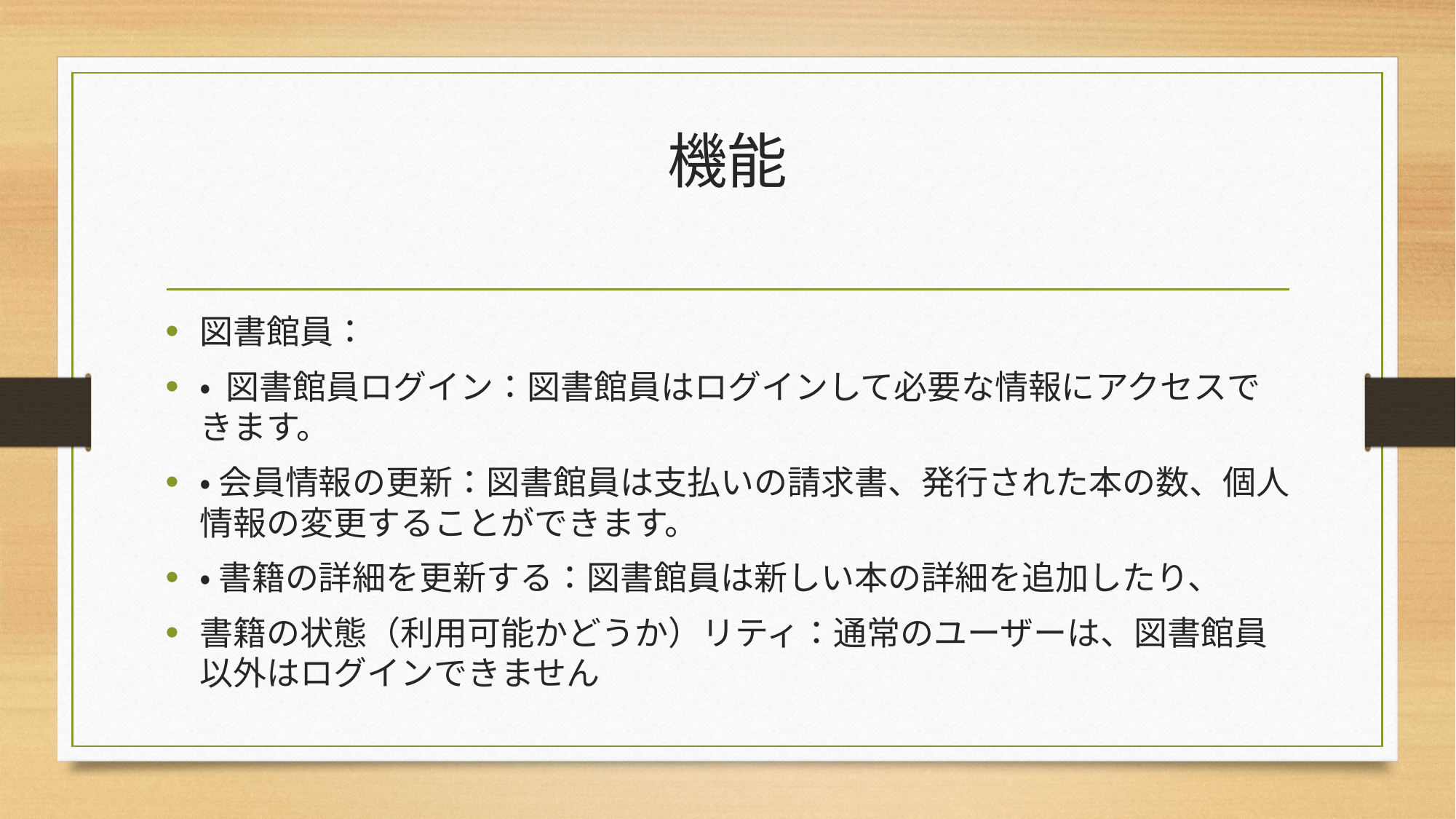

# 機能
図書館員：
• 図書館員ログイン：図書館員はログインして必要な情報にアクセスできます。
•会員情報の更新：図書館員は支払いの請求書、発行された本の数、個人情報の変更することができます。
•書籍の詳細を更新する：図書館員は新しい本の詳細を追加したり、
書籍の状態（利用可能かどうか）リティ：通常のユーザーは、図書館員以外はログインできません